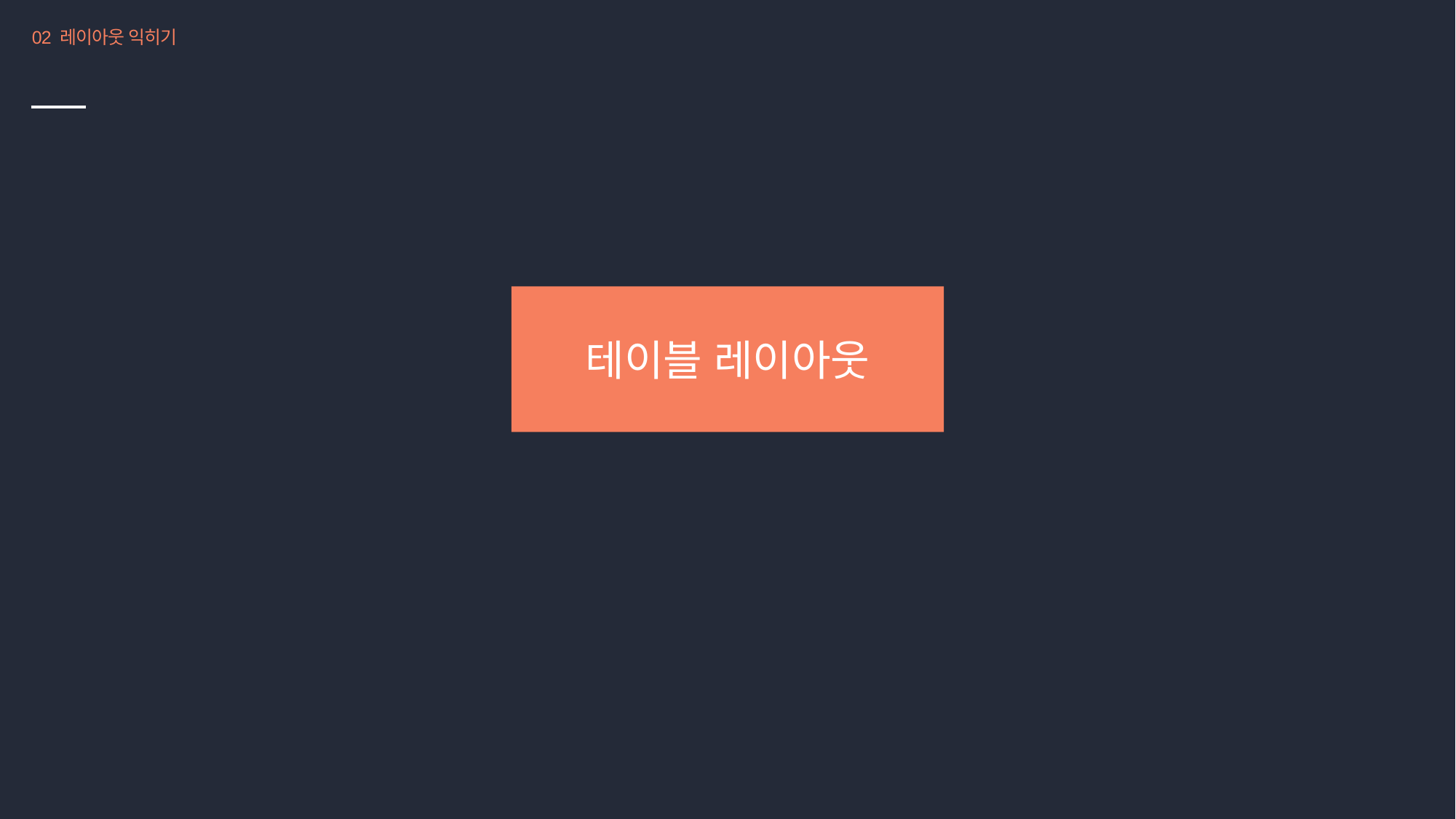

02 레이아웃 익히기
테이블 레이아웃
테이블 레이아웃
표나 엑셀 시트와 같은 형태로 화면을 구성하는 레이아웃
→ 행과 열로 구성된 격자 형태로 되어 있음